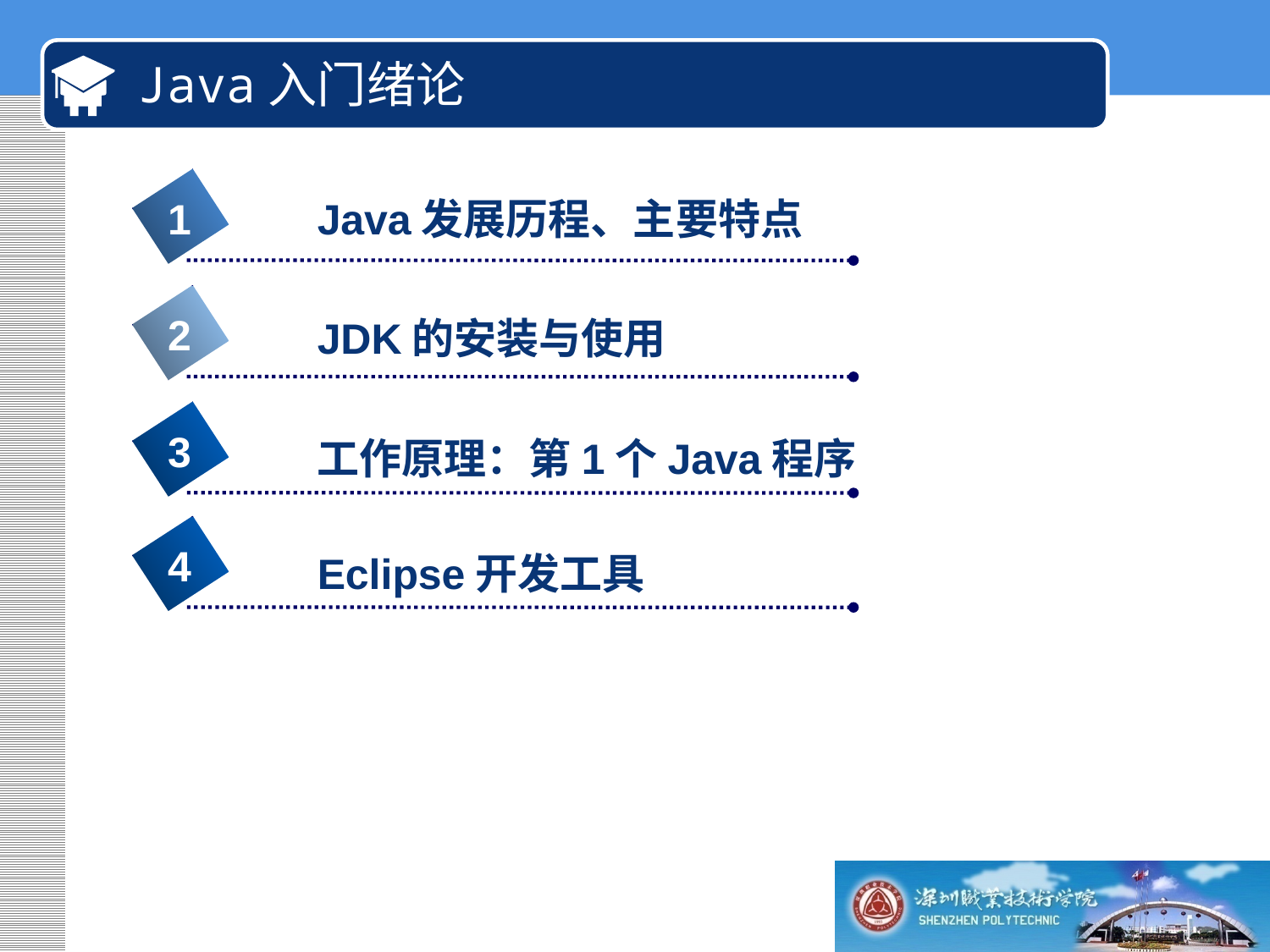

# Java入门绪论

1
Java发展历程、主要特点

2
JDK的安装与使用

3
工作原理：第1个Java程序

4
Eclipse开发工具